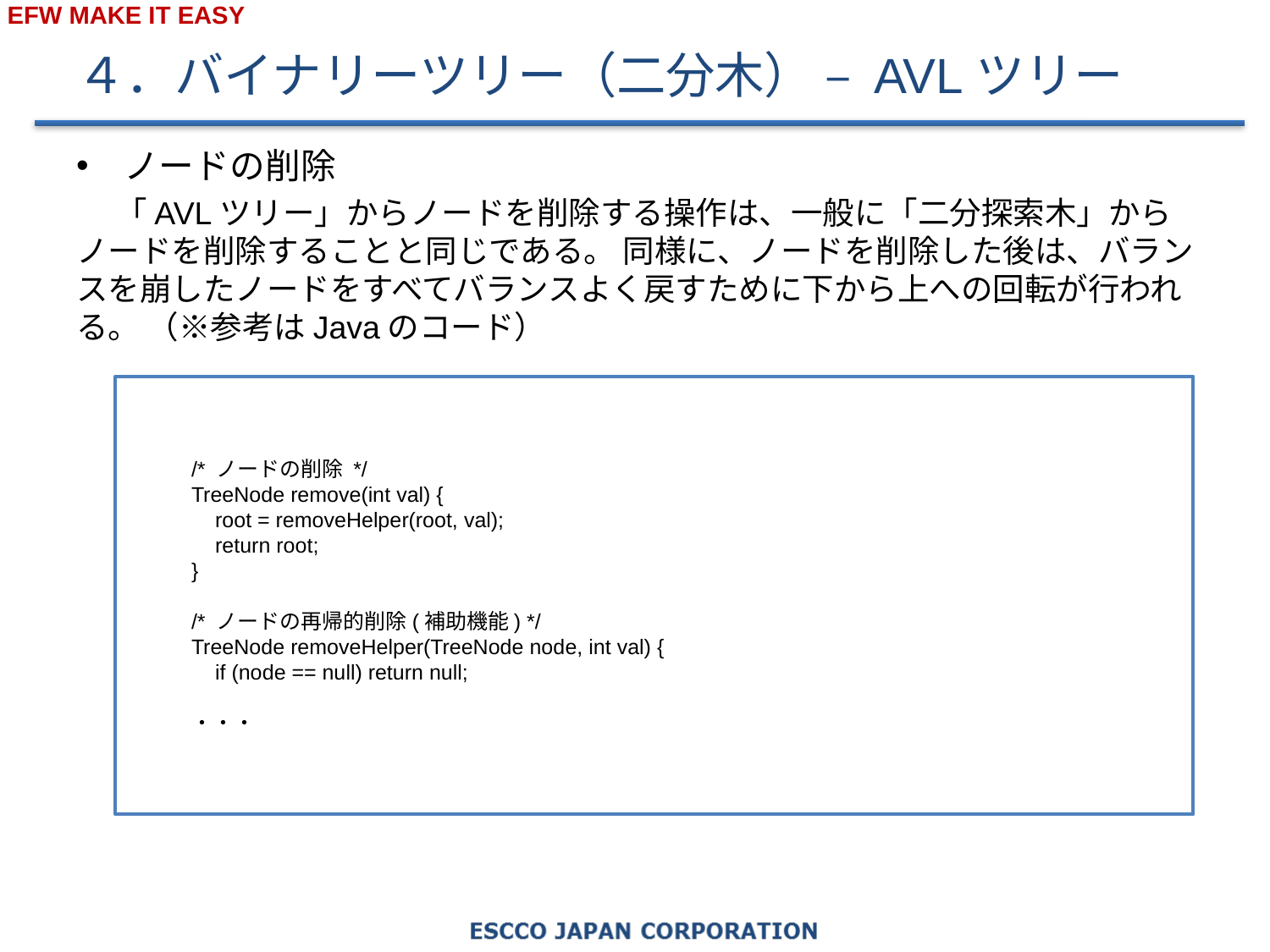

# ４．バイナリーツリー（二分木） – AVLツリー
ノードの削除
　 「AVLツリー」からノードを削除する操作は、一般に「二分探索木」からノードを削除することと同じである。 同様に、ノードを削除した後は、バランスを崩したノードをすべてバランスよく戻すために下から上への回転が行われる。 （※参考はJavaのコード）
/* ノードの削除 */
TreeNode remove(int val) {
    root = removeHelper(root, val);
    return root;
}

/* ノードの再帰的削除(補助機能) */
TreeNode removeHelper(TreeNode node, int val) {
    if (node == null) return null;

・・・